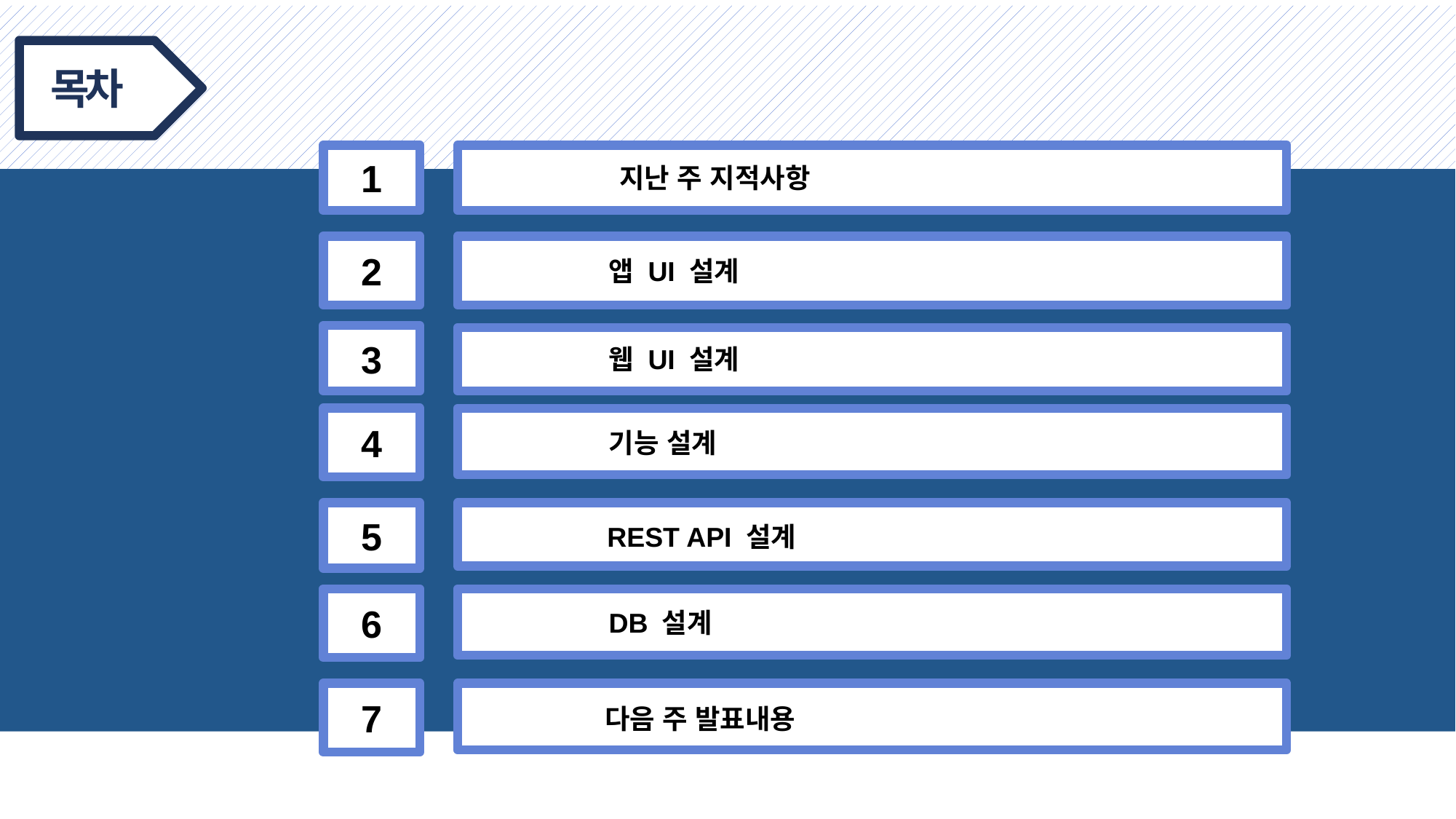

(
목차

1
지난 주 지적사항
2

앱 UI 설계
3

웹 UI 설계
4

기능 설계

5

REST API 설계

6

DB 설계
7

다음 주 발표내용